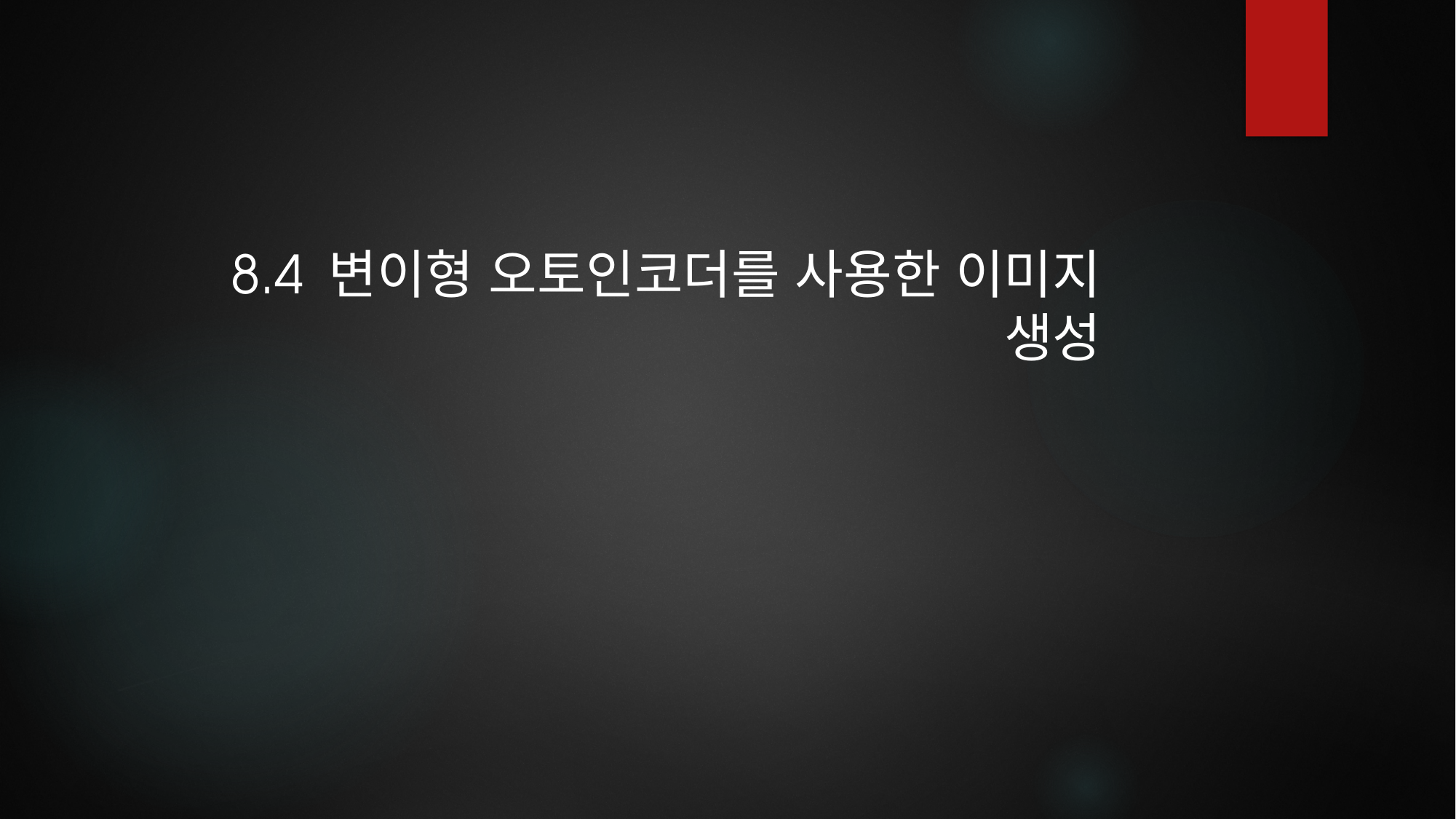

# 8.4 변이형 오토인코더를 사용한 이미지 생성